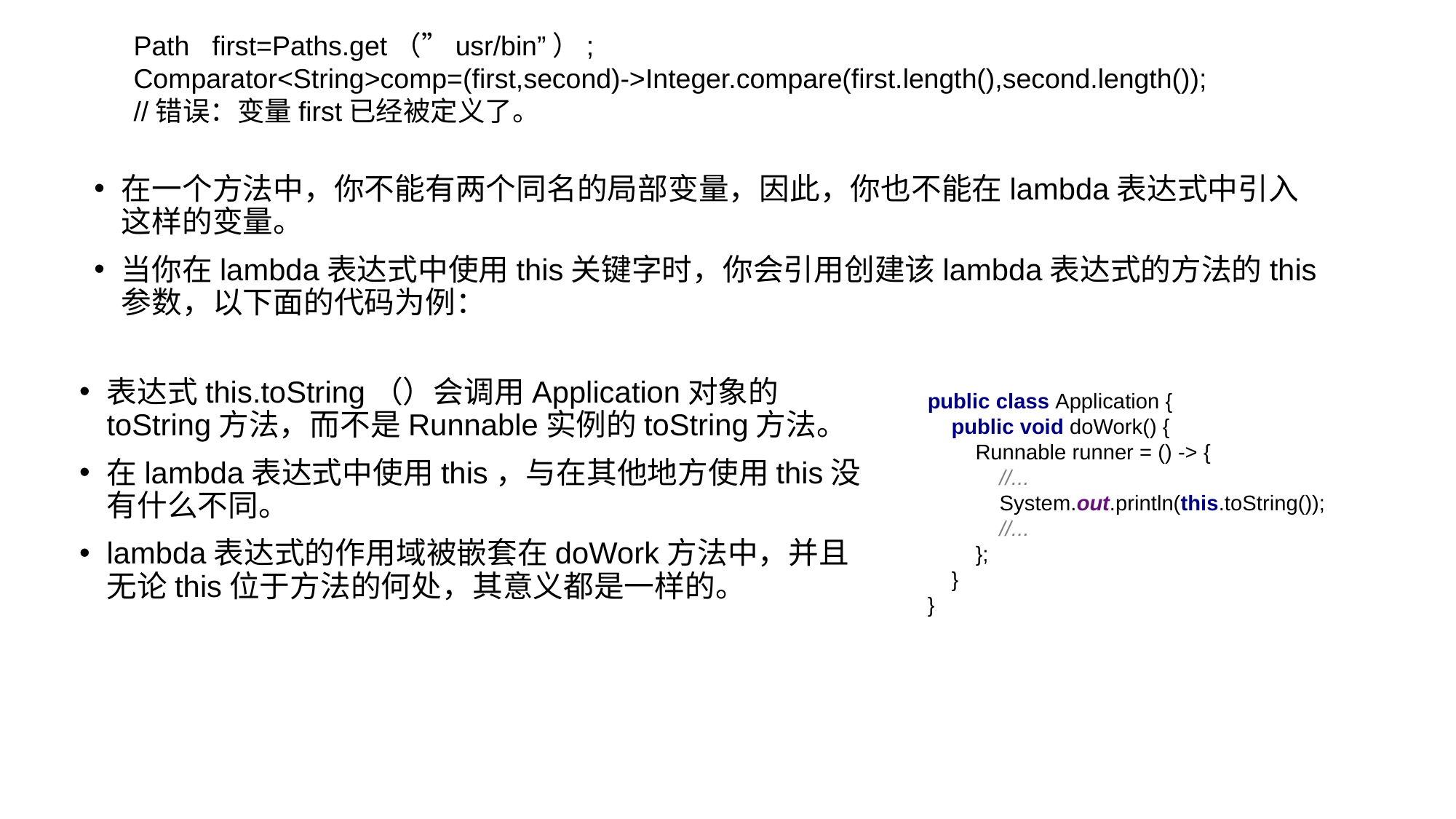

Path   first=Paths.get（”usr/bin”）;
Comparator<String>comp=(first,second)->Integer.compare(first.length(),second.length());
//错误：变量first已经被定义了。
在一个方法中，你不能有两个同名的局部变量，因此，你也不能在lambda表达式中引入这样的变量。
当你在lambda表达式中使用this关键字时，你会引用创建该lambda表达式的方法的this参数，以下面的代码为例：
表达式this.toString（）会调用Application对象的toString方法，而不是Runnable实例的toString方法。
在lambda表达式中使用this，与在其他地方使用this没有什么不同。
lambda表达式的作用域被嵌套在doWork方法中，并且无论this位于方法的何处，其意义都是一样的。

public class Application {
    public void doWork() {
        Runnable runner = () -> {
            //...
            System.out.println(this.toString());
            //...
        };
    }
}